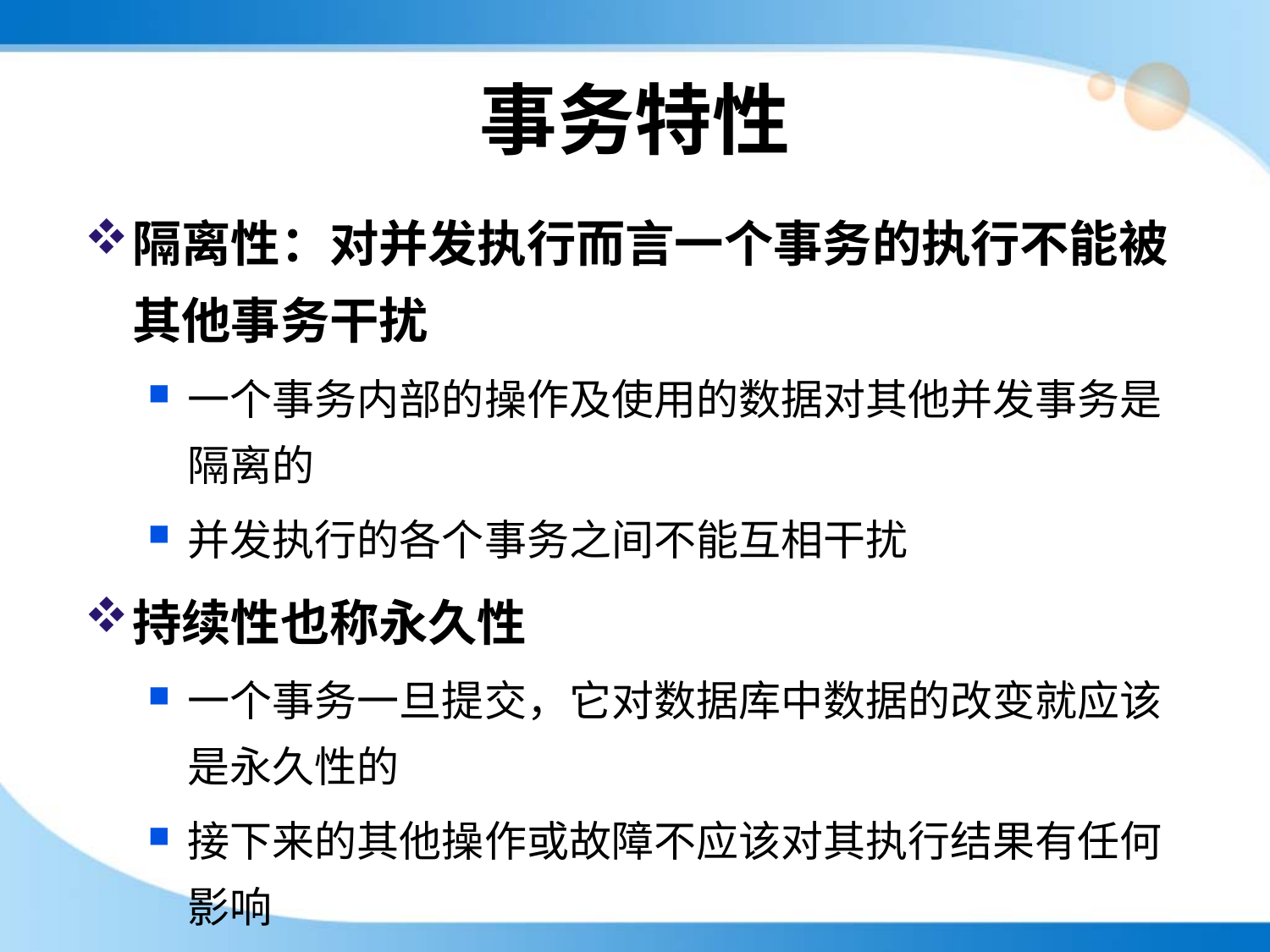

# 事务特性
隔离性：对并发执行而言一个事务的执行不能被其他事务干扰
一个事务内部的操作及使用的数据对其他并发事务是隔离的
并发执行的各个事务之间不能互相干扰
持续性也称永久性
一个事务一旦提交，它对数据库中数据的改变就应该是永久性的
接下来的其他操作或故障不应该对其执行结果有任何影响